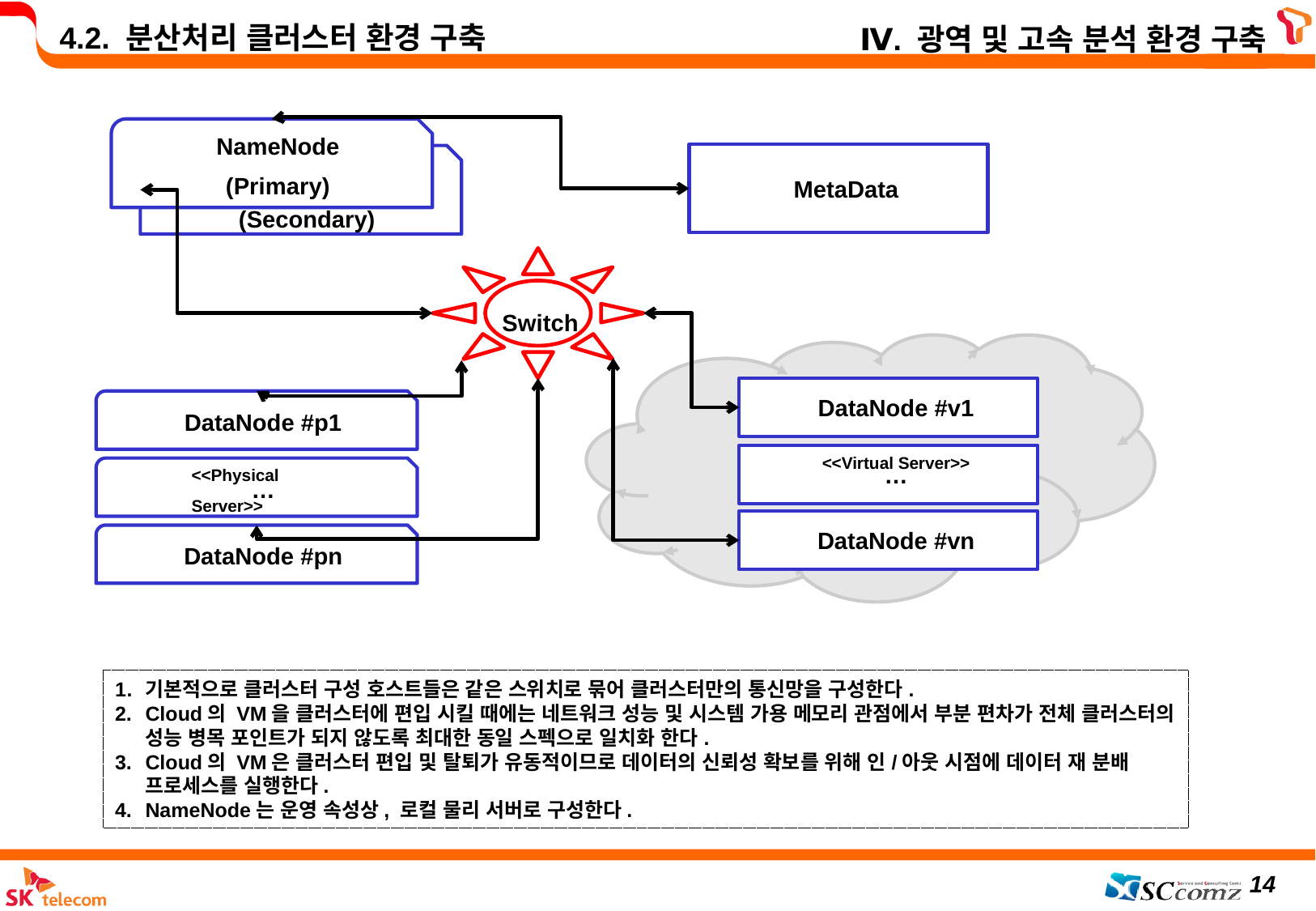

Ⅳ. 광역 및 고속 분석 환경 구축
4.2. 분산처리 클러스터 환경 구축
NameNode
(Primary)
MetaData

(Secondary)

Switch

DataNode #v1
DataNode #p1
<<Virtual Server>>
…
<<Physical Server>>
…
DataNode #vn
DataNode #pn
기본적으로 클러스터 구성 호스트들은 같은 스위치로 묶어 클러스터만의 통신망을 구성한다.
Cloud의 VM을 클러스터에 편입 시킬 때에는 네트워크 성능 및 시스템 가용 메모리 관점에서 부분 편차가 전체 클러스터의 성능 병목 포인트가 되지 않도록 최대한 동일 스펙으로 일치화 한다.
Cloud의 VM은 클러스터 편입 및 탈퇴가 유동적이므로 데이터의 신뢰성 확보를 위해 인/아웃 시점에 데이터 재 분배 프로세스를 실행한다.
NameNode는 운영 속성상, 로컬 물리 서버로 구성한다.